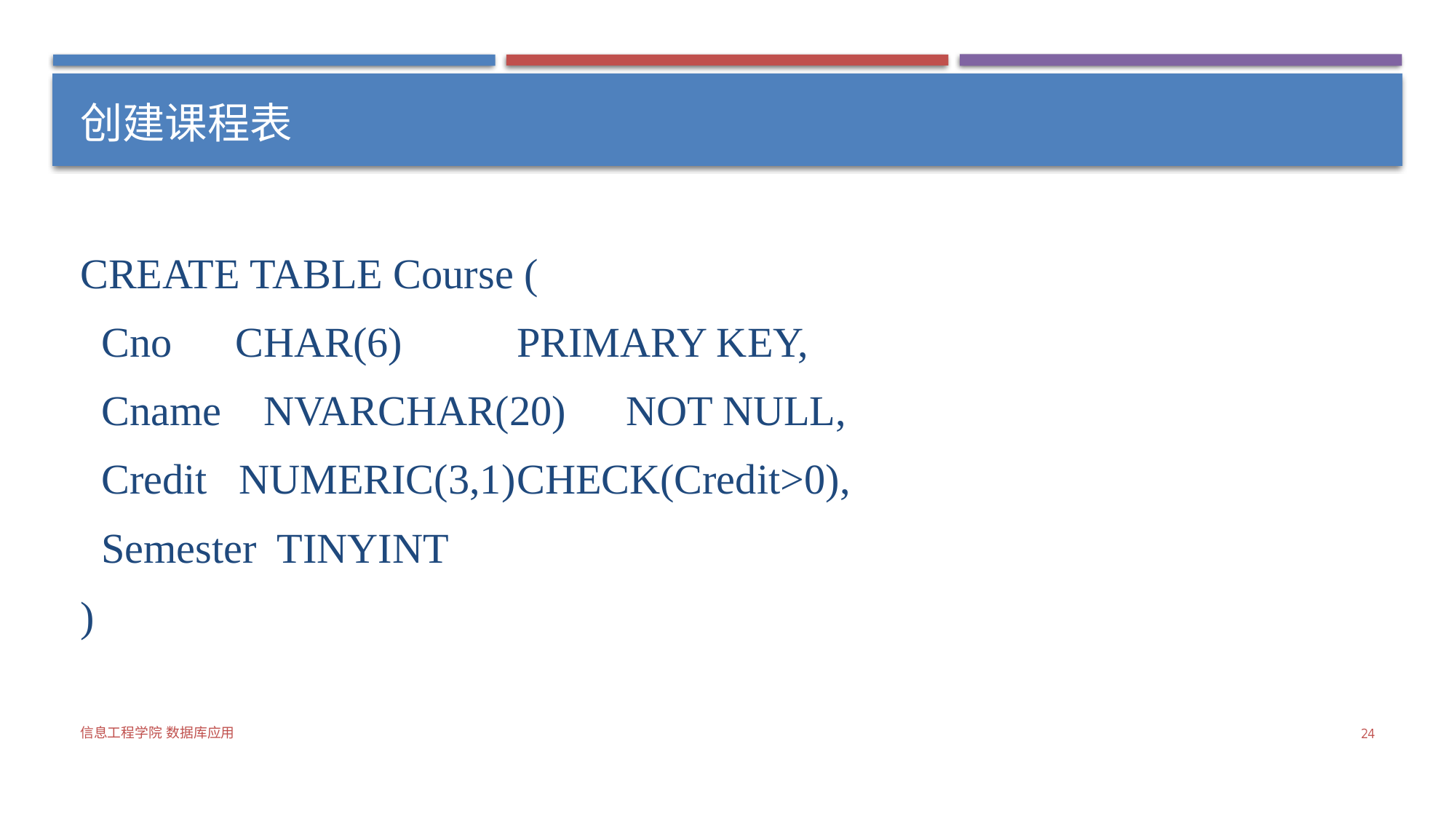

# 创建课程表
CREATE TABLE Course (
  Cno      CHAR(6)     	PRIMARY KEY,
  Cname    NVARCHAR(20)	NOT NULL,
  Credit   NUMERIC(3,1)	CHECK(Credit>0),
  Semester  TINYINT
)
信息工程学院 数据库应用
24